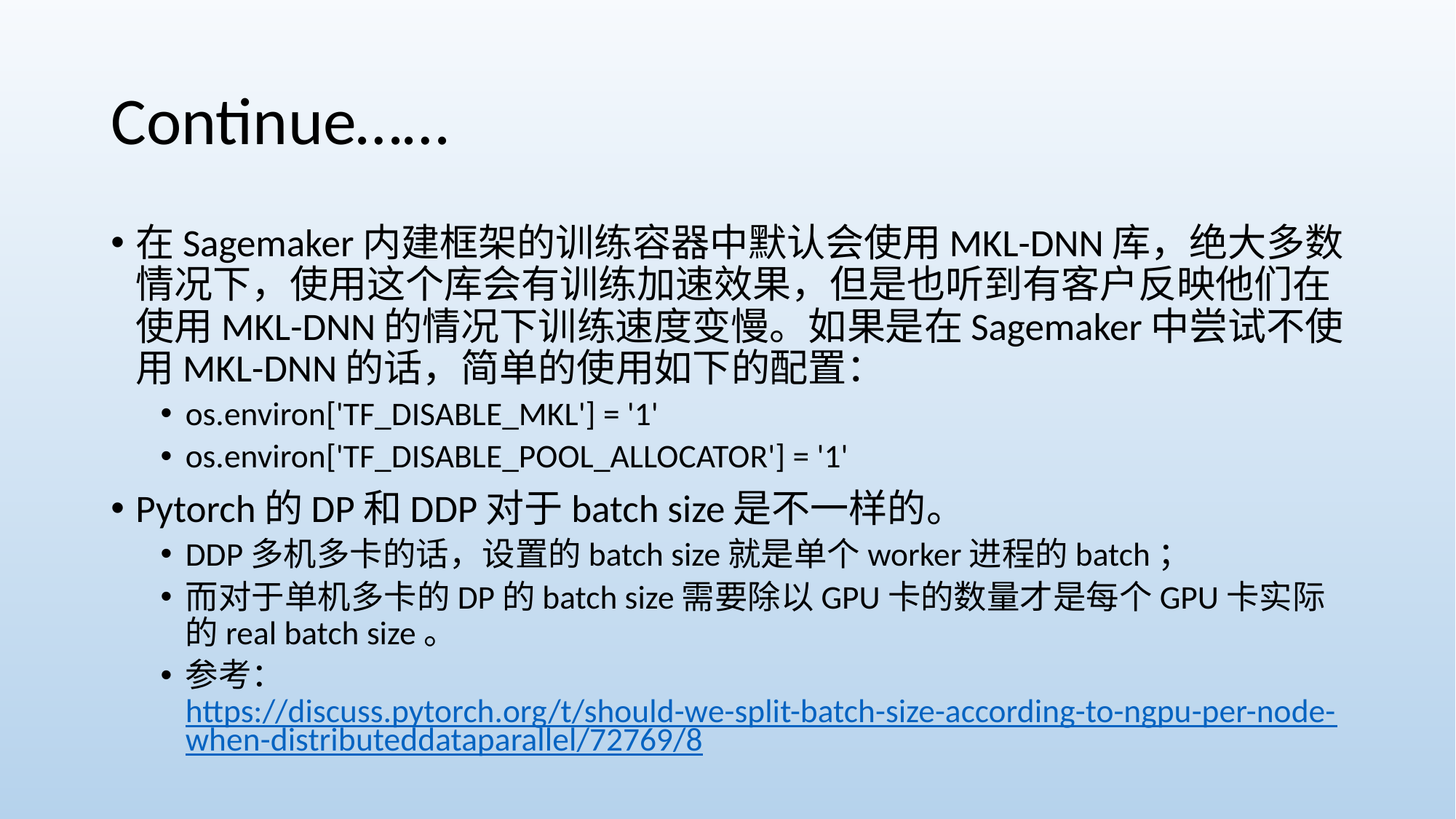

# Continue……
在Sagemaker内建框架的训练容器中默认会使用MKL-DNN库，绝大多数情况下，使用这个库会有训练加速效果，但是也听到有客户反映他们在使用MKL-DNN的情况下训练速度变慢。如果是在Sagemaker中尝试不使用MKL-DNN的话，简单的使用如下的配置：
os.environ['TF_DISABLE_MKL'] = '1'
os.environ['TF_DISABLE_POOL_ALLOCATOR'] = '1'
Pytorch的DP和DDP对于batch size是不一样的。
DDP多机多卡的话，设置的batch size就是单个worker进程的batch；
而对于单机多卡的DP的batch size需要除以GPU卡的数量才是每个GPU卡实际的real batch size。
参考：https://discuss.pytorch.org/t/should-we-split-batch-size-according-to-ngpu-per-node-when-distributeddataparallel/72769/8